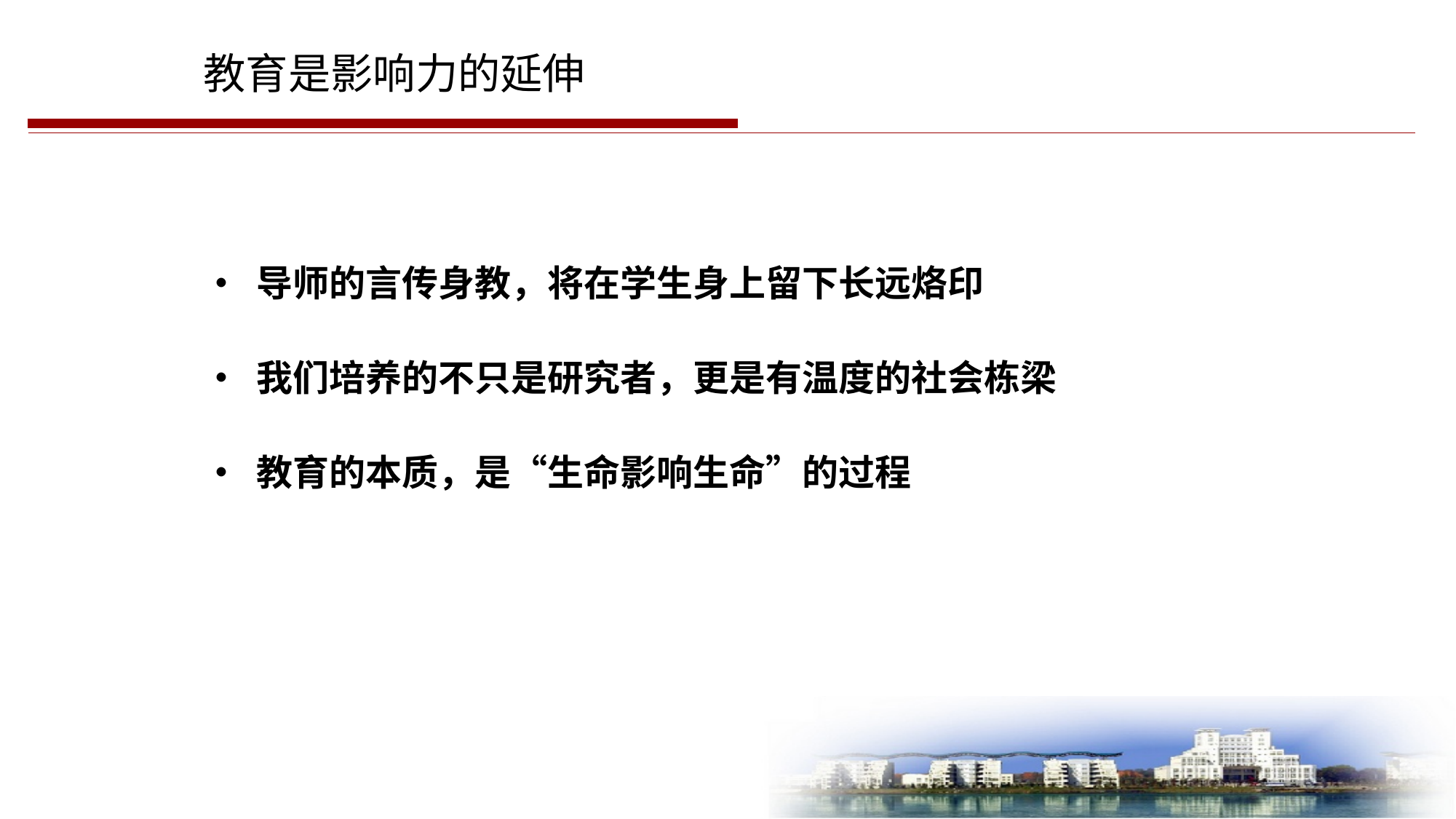

教育是影响力的延伸
• 导师的言传身教，将在学生身上留下长远烙印
• 我们培养的不只是研究者，更是有温度的社会栋梁
• 教育的本质，是“生命影响生命”的过程